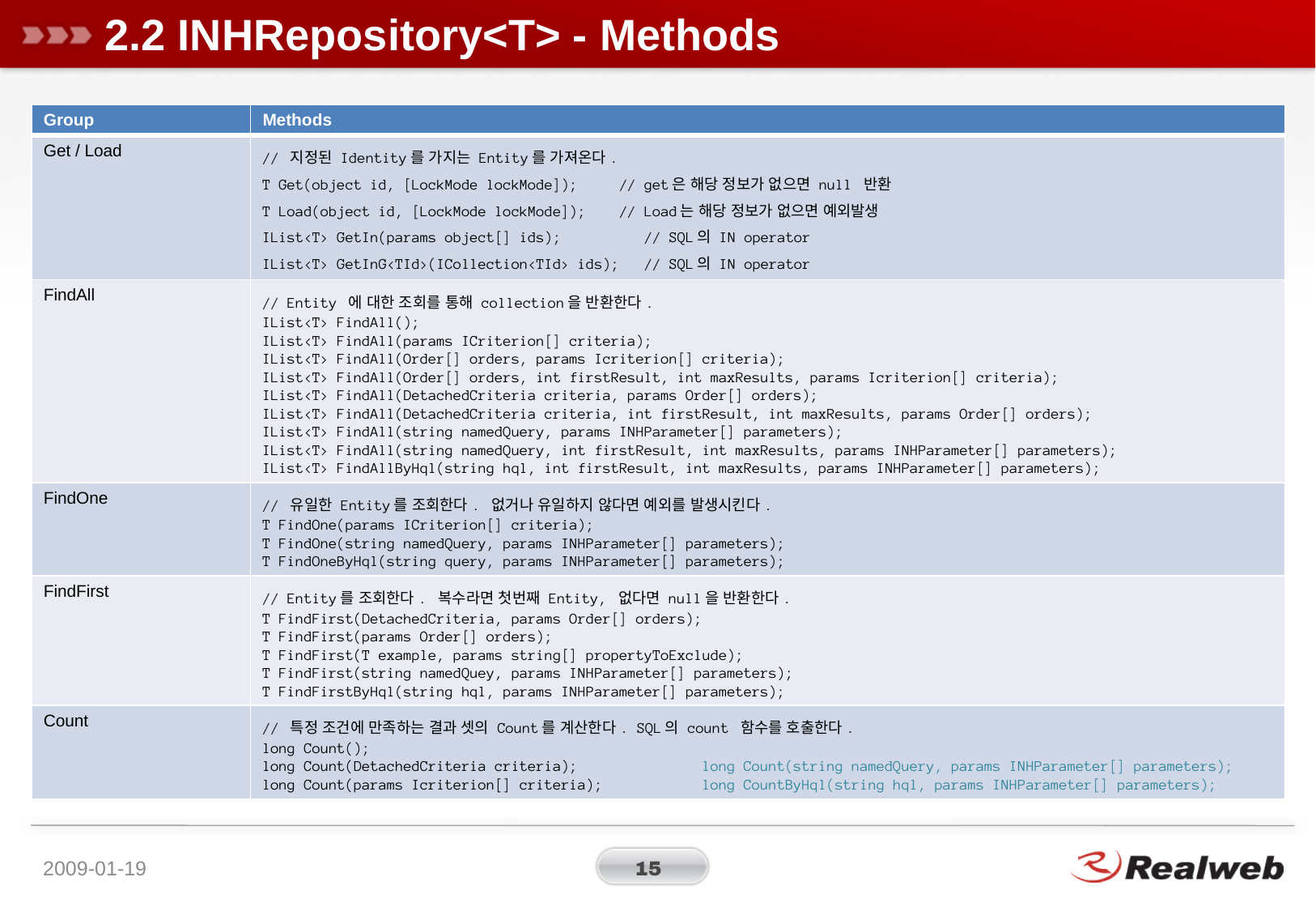

# 2.2 INHRepository<T> - Methods
| Group | Methods |
| --- | --- |
| Get / Load | // 지정된 Identity를 가지는 Entity를 가져온다. T Get(object id, [LockMode lockMode]); // get은 해당 정보가 없으면 null 반환 T Load(object id, [LockMode lockMode]); // Load는 해당 정보가 없으면 예외발생 IList<T> GetIn(params object[] ids); // SQL의 IN operator IList<T> GetInG<TId>(ICollection<TId> ids); // SQL의 IN operator |
| FindAll | // Entity 에 대한 조회를 통해 collection을 반환한다. IList<T> FindAll(); IList<T> FindAll(params ICriterion[] criteria); IList<T> FindAll(Order[] orders, params Icriterion[] criteria); IList<T> FindAll(Order[] orders, int firstResult, int maxResults, params Icriterion[] criteria); IList<T> FindAll(DetachedCriteria criteria, params Order[] orders); IList<T> FindAll(DetachedCriteria criteria, int firstResult, int maxResults, params Order[] orders); IList<T> FindAll(string namedQuery, params INHParameter[] parameters); IList<T> FindAll(string namedQuery, int firstResult, int maxResults, params INHParameter[] parameters); IList<T> FindAllByHql(string hql, int firstResult, int maxResults, params INHParameter[] parameters); |
| FindOne | // 유일한 Entity를 조회한다. 없거나 유일하지 않다면 예외를 발생시킨다. T FindOne(params ICriterion[] criteria); T FindOne(string namedQuery, params INHParameter[] parameters); T FindOneByHql(string query, params INHParameter[] parameters); |
| FindFirst | // Entity를 조회한다. 복수라면 첫번째 Entity, 없다면 null을 반환한다. T FindFirst(DetachedCriteria, params Order[] orders); T FindFirst(params Order[] orders); T FindFirst(T example, params string[] propertyToExclude); T FindFirst(string namedQuey, params INHParameter[] parameters); T FindFirstByHql(string hql, params INHParameter[] parameters); |
| Count | // 특정 조건에 만족하는 결과 셋의 Count를 계산한다. SQL의 count 함수를 호출한다. long Count(); long Count(DetachedCriteria criteria); long Count(string namedQuery, params INHParameter[] parameters); long Count(params Icriterion[] criteria); long CountByHql(string hql, params INHParameter[] parameters); |
2009-01-19
15